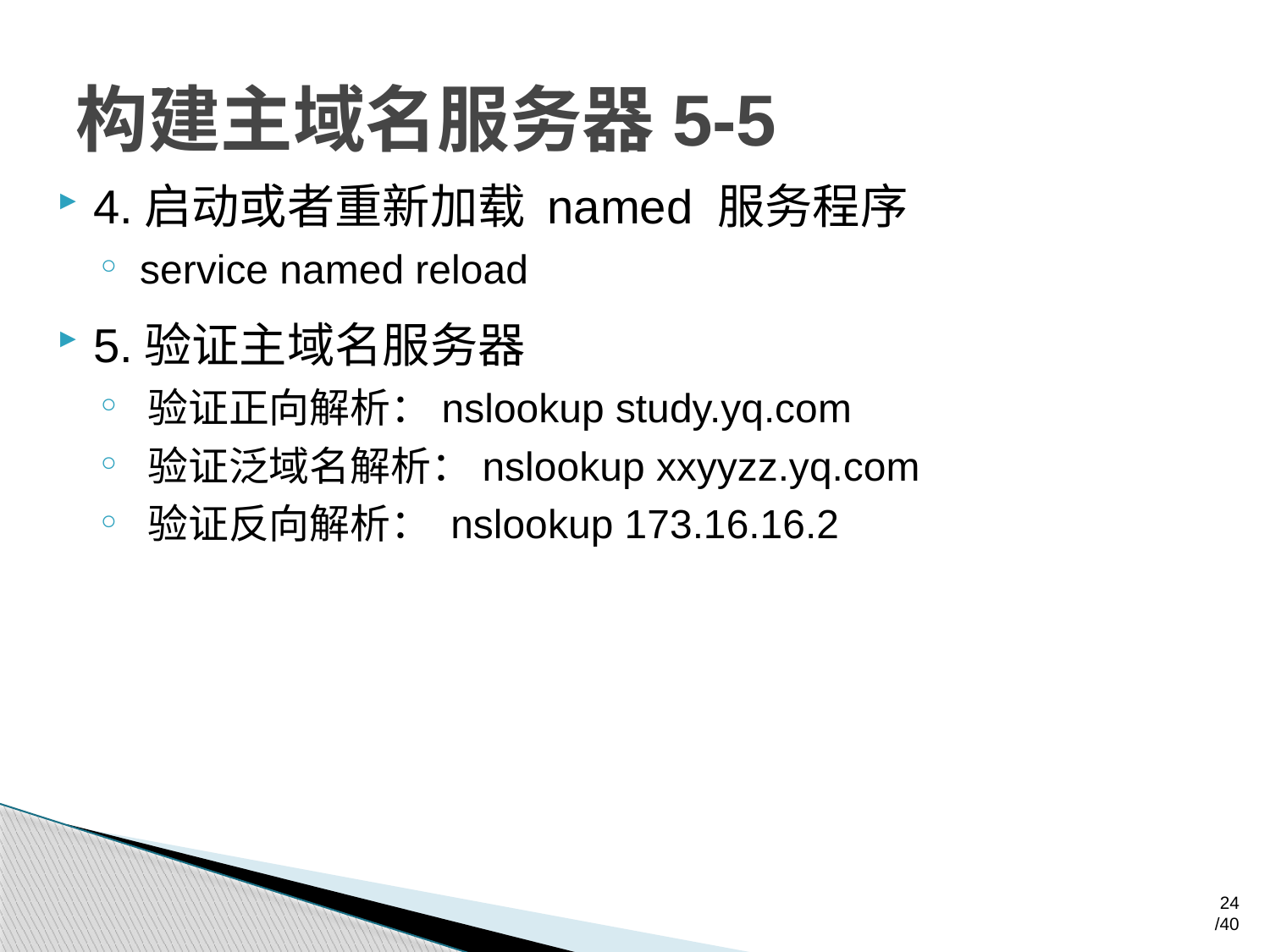

# 构建主域名服务器5-5
4.启动或者重新加载 named 服务程序
 service named reload
5.验证主域名服务器
 验证正向解析：nslookup study.yq.com
 验证泛域名解析：nslookup xxyyzz.yq.com
 验证反向解析： nslookup 173.16.16.2

24/40